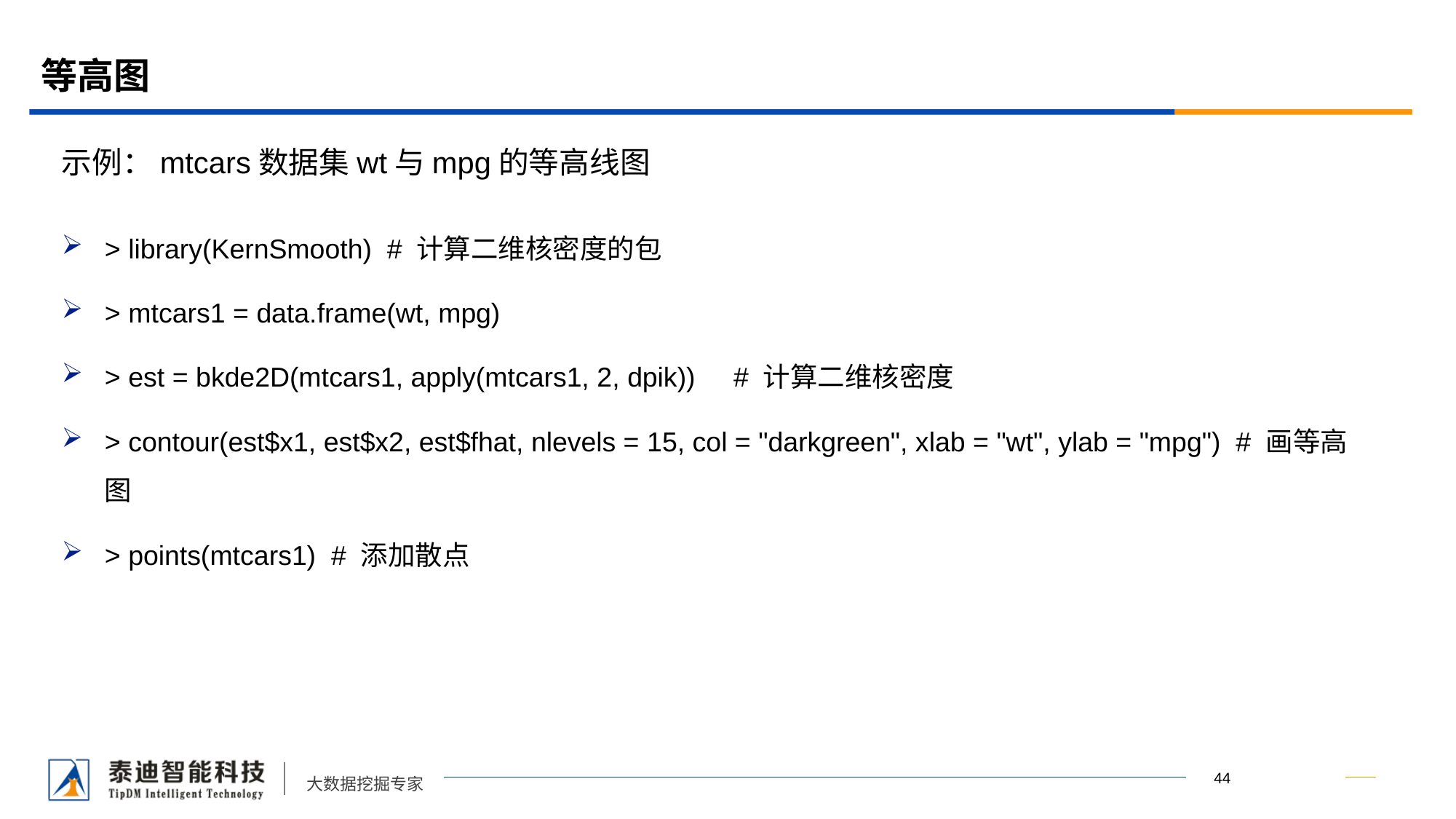

# 等高图
示例：mtcars数据集wt与mpg的等高线图
> library(KernSmooth)  # 计算二维核密度的包
> mtcars1 = data.frame(wt, mpg)
> est = bkde2D(mtcars1, apply(mtcars1, 2, dpik))     # 计算二维核密度
> contour(est$x1, est$x2, est$fhat, nlevels = 15, col = "darkgreen", xlab = "wt", ylab = "mpg")  # 画等高图
> points(mtcars1)  # 添加散点